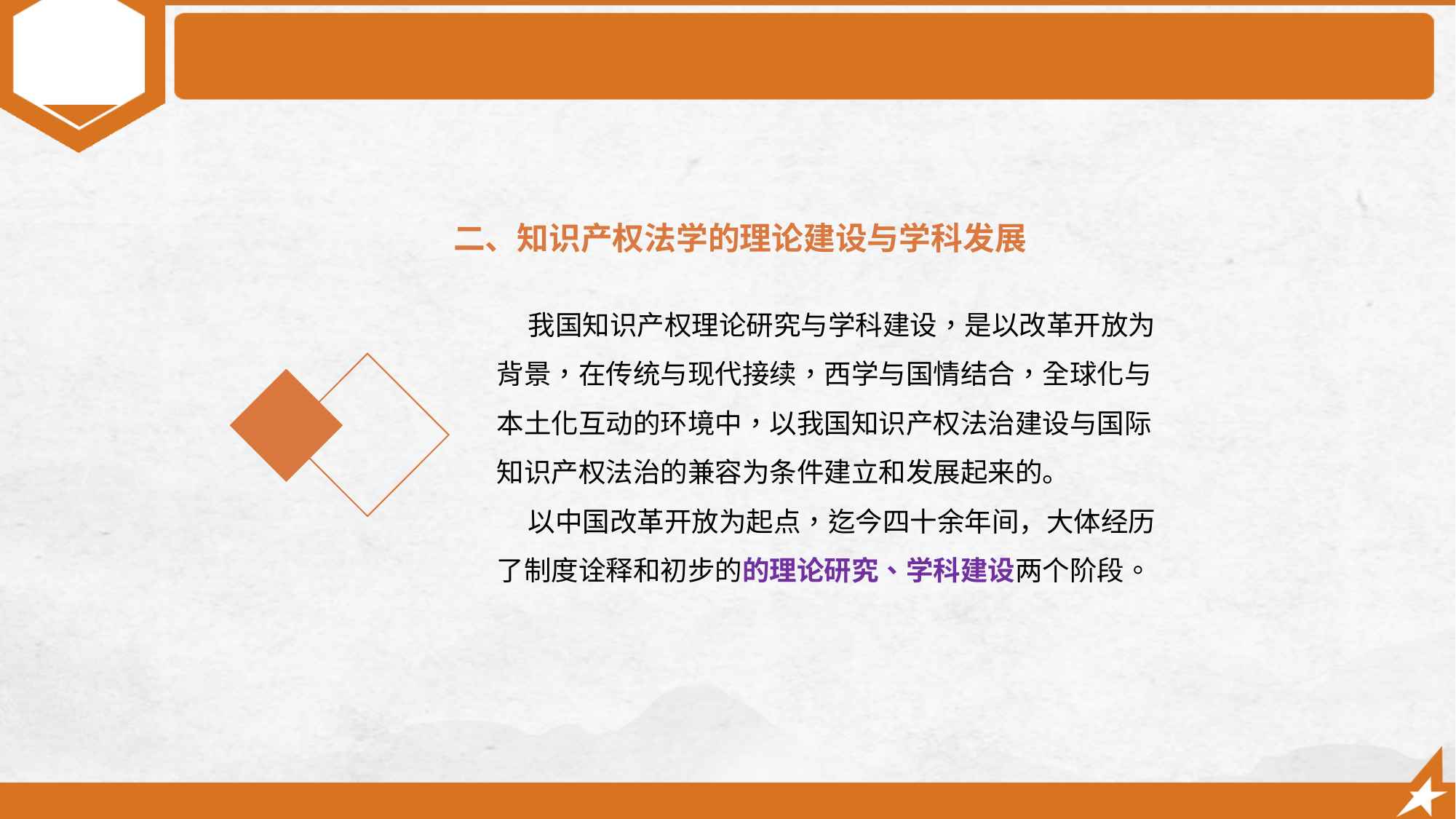

二、知识产权法学的理论建设与学科发展
    我国知识产权理论研究与学科建设，是以改革开放为背景，在传统与现代接续，西学与国情结合，全球化与本土化互动的环境中，以我国知识产权法治建设与国际知识产权法治的兼容为条件建立和发展起来的。
    以中国改革开放为起点，迄今四十余年间，大体经历了制度诠释和初步的的理论研究、学科建设两个阶段。